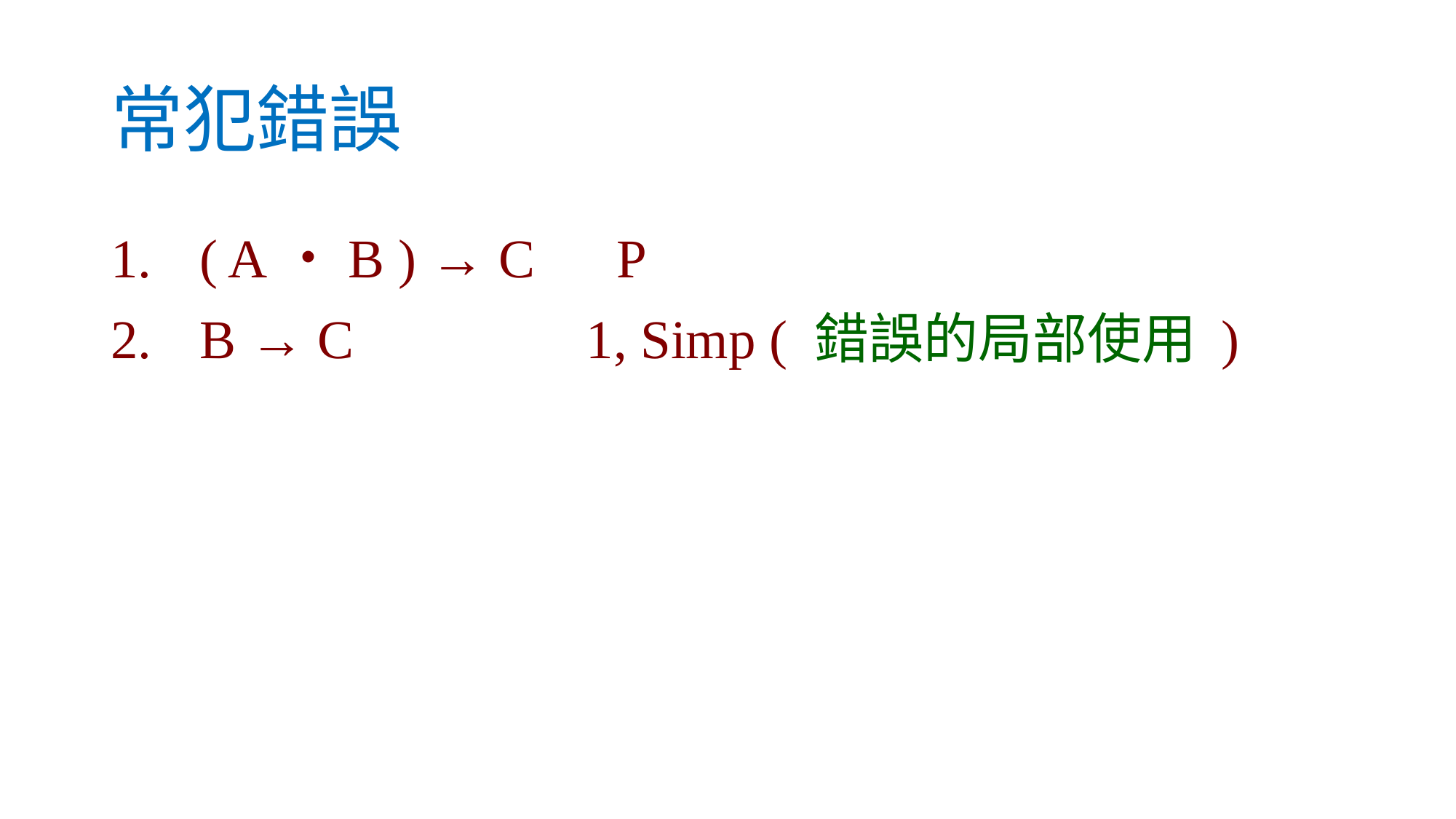

# 常犯錯誤
( A・B ) → C      P
B → C                 1, Simp ( 錯誤的局部使用 )